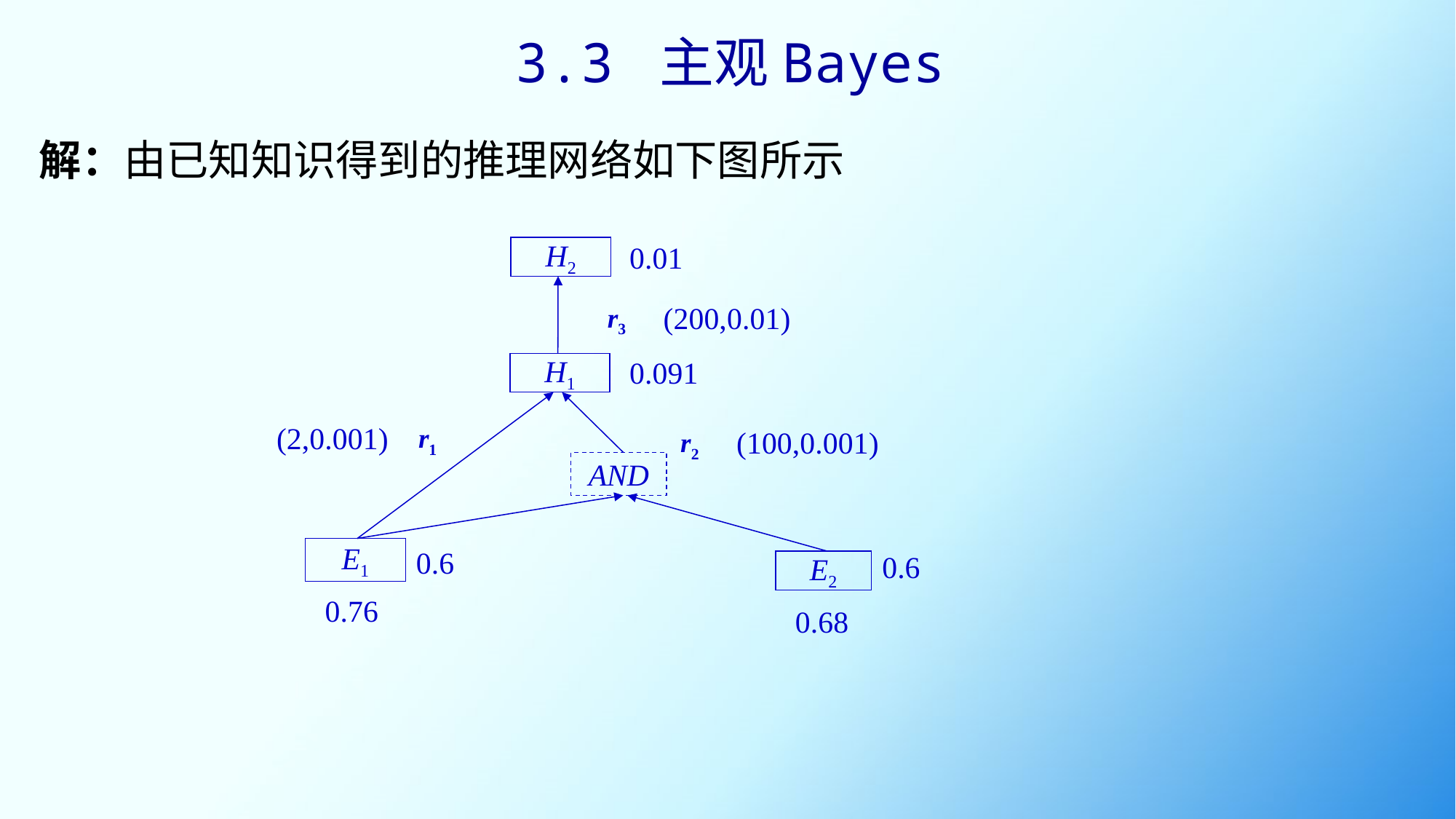

3.3 主观Bayes
解：由已知知识得到的推理网络如下图所示

0.01
H2

(200,0.01)
r3
0.091
H1

(2,0.001)
r1
(100,0.001)
r2
AND

E1
0.6
0.6
E2
0.76
0.68